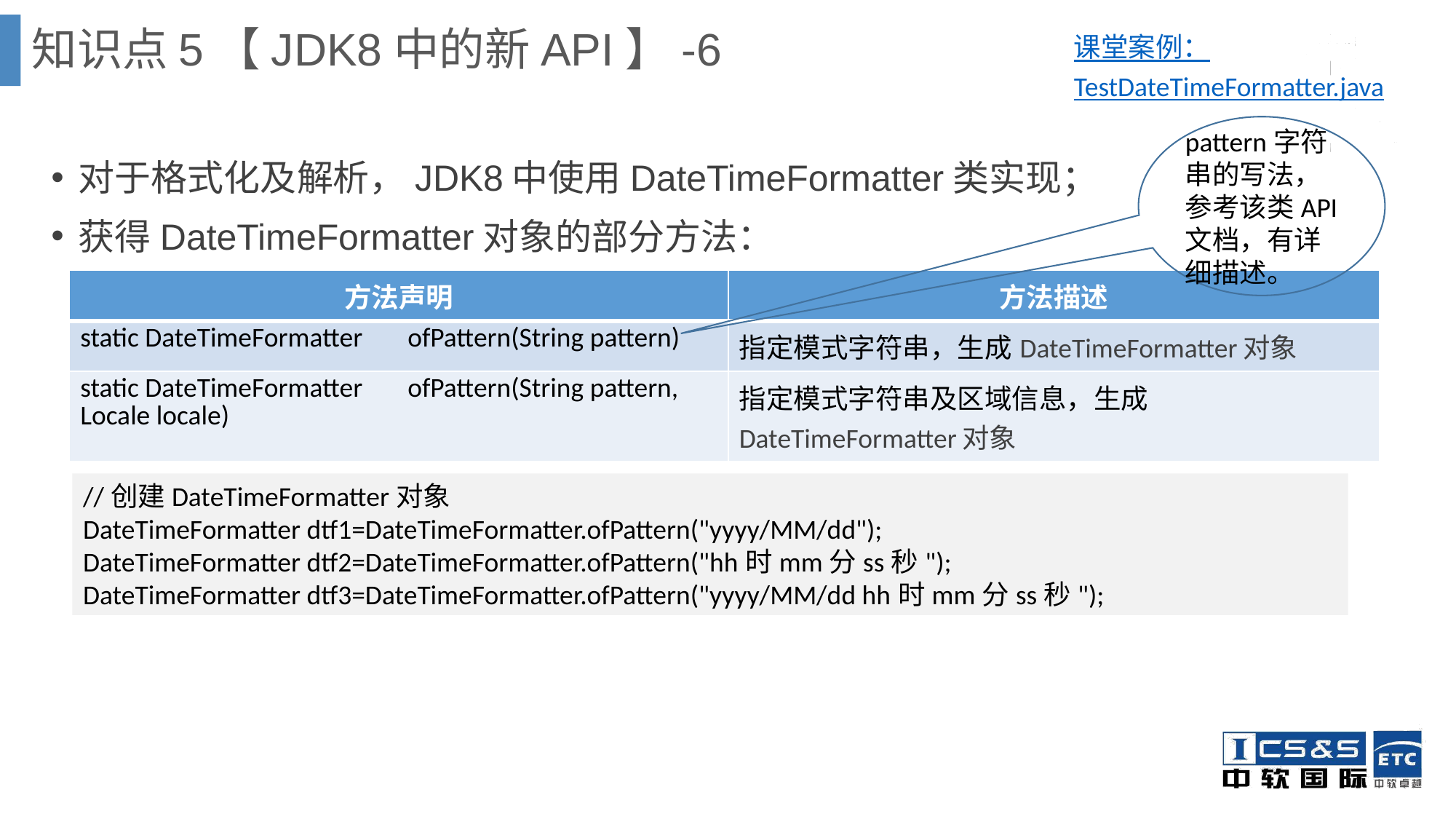

知识点5【JDK8中的新API】-6
课堂案例： TestDateTimeFormatter.java
pattern字符串的写法，参考该类API文档，有详细描述。
对于格式化及解析，JDK8中使用DateTimeFormatter类实现；
获得DateTimeFormatter对象的部分方法：
| 方法声明 | 方法描述 |
| --- | --- |
| static DateTimeFormatter ofPattern(String pattern) | 指定模式字符串，生成DateTimeFormatter对象 |
| static DateTimeFormatter ofPattern(String pattern, Locale locale) | 指定模式字符串及区域信息，生成DateTimeFormatter对象 |
//创建DateTimeFormatter对象
DateTimeFormatter dtf1=DateTimeFormatter.ofPattern("yyyy/MM/dd");
DateTimeFormatter dtf2=DateTimeFormatter.ofPattern("hh时mm分ss秒");
DateTimeFormatter dtf3=DateTimeFormatter.ofPattern("yyyy/MM/dd hh时mm分ss秒");